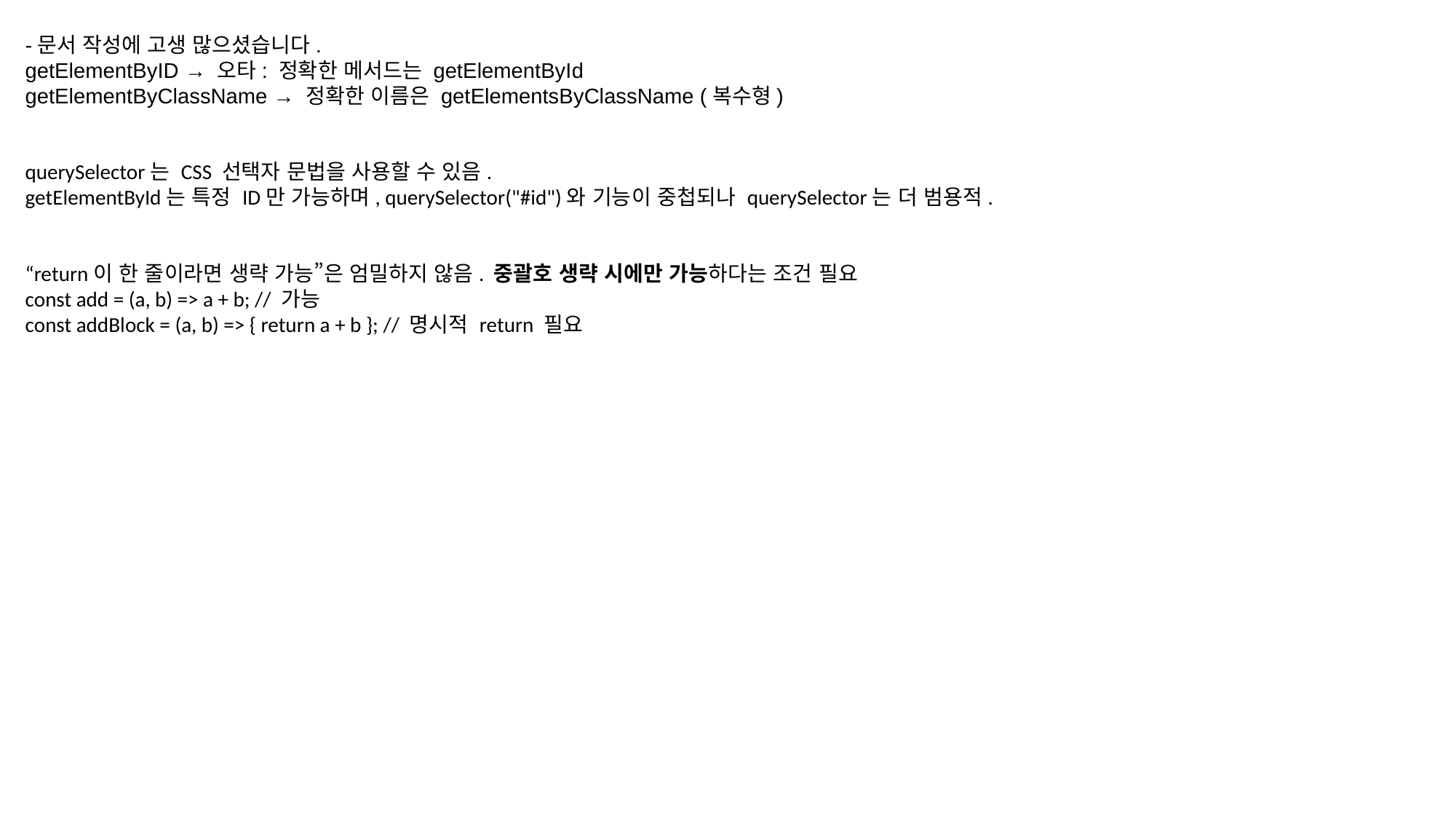

-문서 작성에 고생 많으셨습니다.
getElementByID → 오타: 정확한 메서드는 getElementById
getElementByClassName → 정확한 이름은 getElementsByClassName (복수형)

querySelector는 CSS 선택자 문법을 사용할 수 있음.
getElementById는 특정 ID만 가능하며, querySelector("#id")와 기능이 중첩되나 querySelector는 더 범용적.

“return이 한 줄이라면 생략 가능”은 엄밀하지 않음. 중괄호 생략 시에만 가능하다는 조건 필요
const add = (a, b) => a + b; // 가능
const addBlock = (a, b) => { return a + b }; // 명시적 return 필요